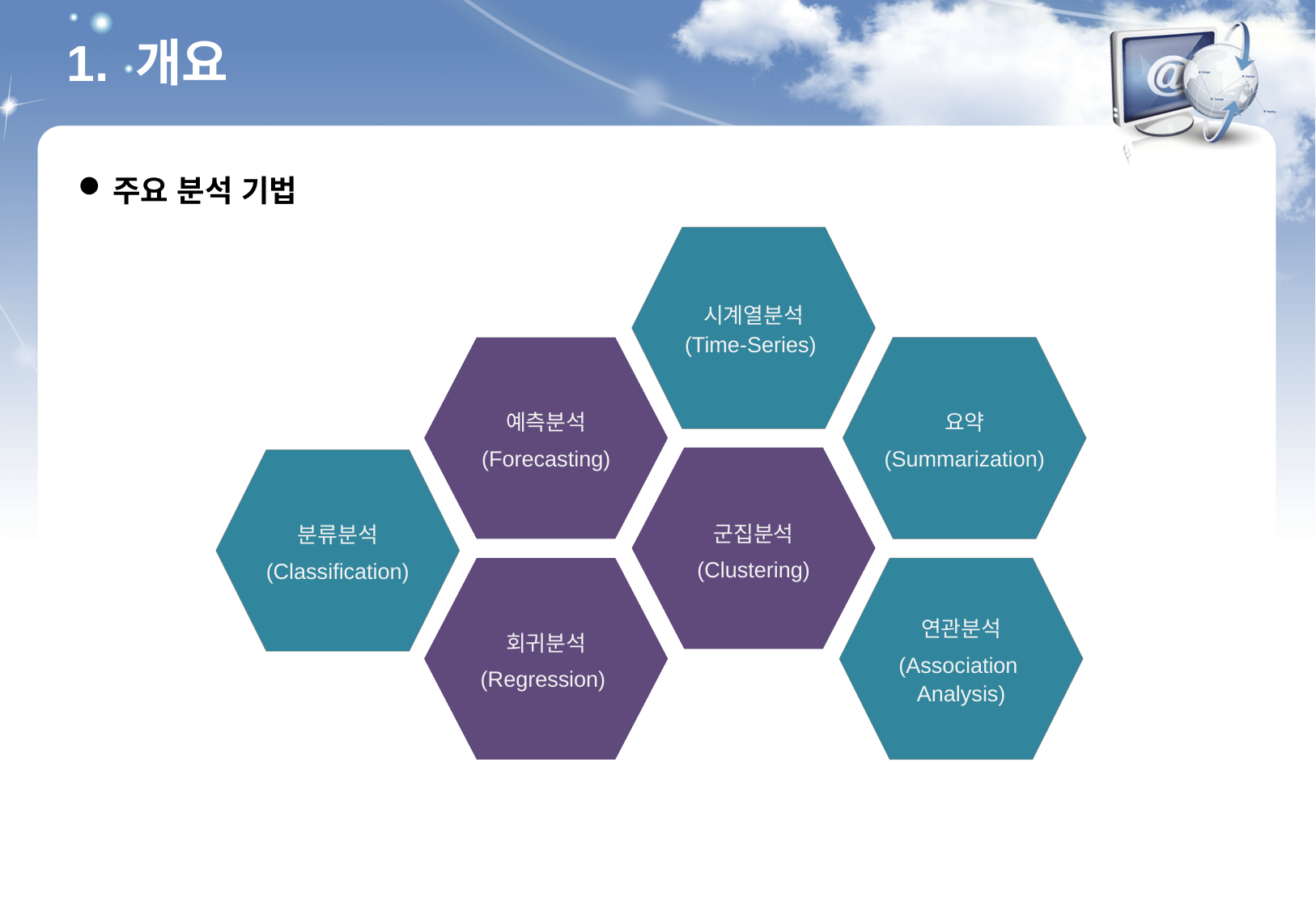

1. 개요
주요 분석 기법

시계열분석
(Time-Series)

예측분석
(Forecasting)

군집분석
(Clustering)

분류분석
(Classification)

회귀분석
(Regression)

연관분석
(Association
Analysis)

요약
(Summarization)